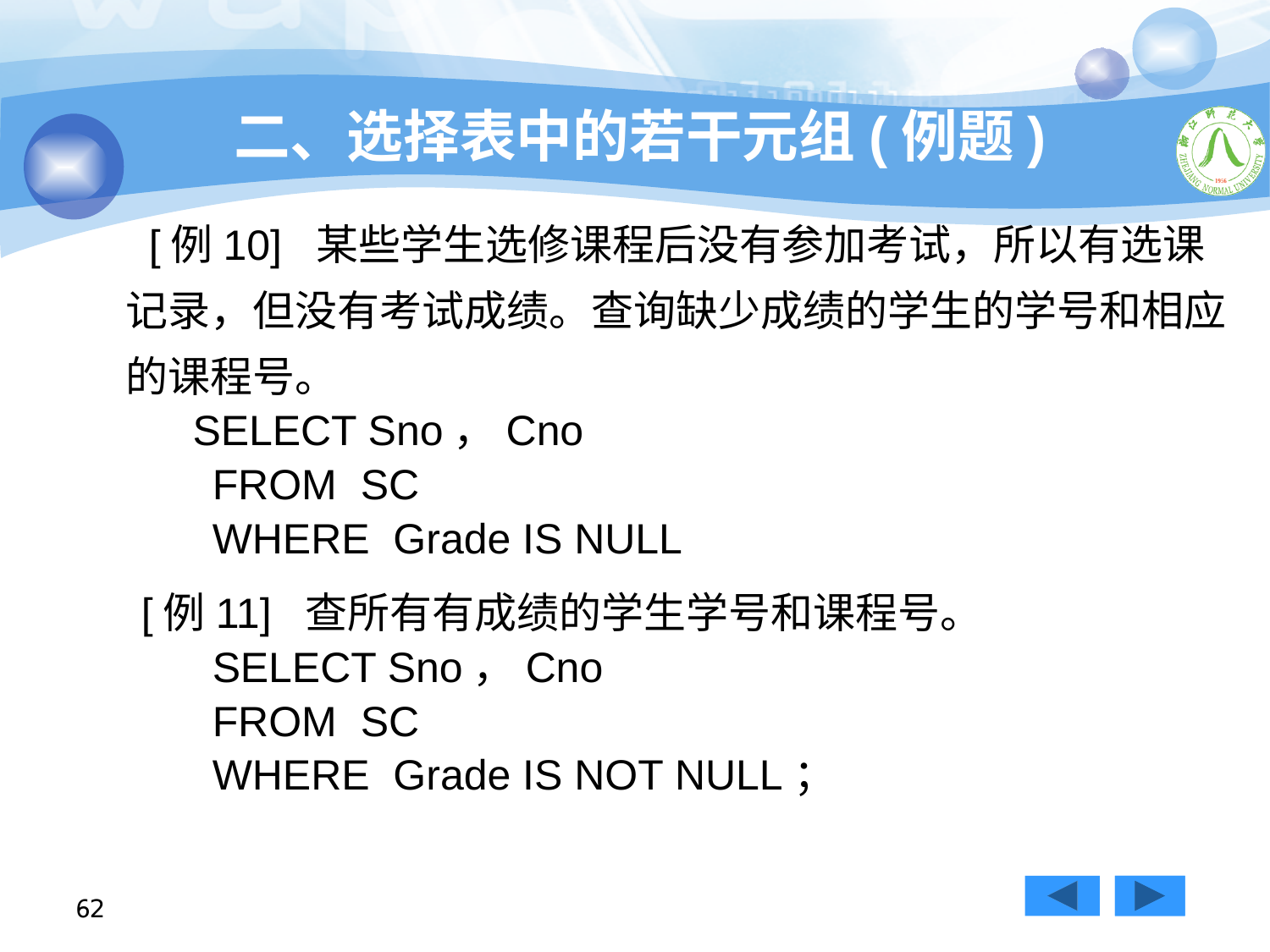

# 二、选择表中的若干元组(例题)
      [例10]  某些学生选修课程后没有参加考试，所以有选课记录，但没有考试成绩。查询缺少成绩的学生的学号和相应的课程号。
	 SELECT Sno，Cno
      FROM  SC
      WHERE  Grade IS NULL
[例11]  查所有有成绩的学生学号和课程号。
      SELECT Sno，Cno
      FROM  SC
      WHERE  Grade IS NOT NULL；
62